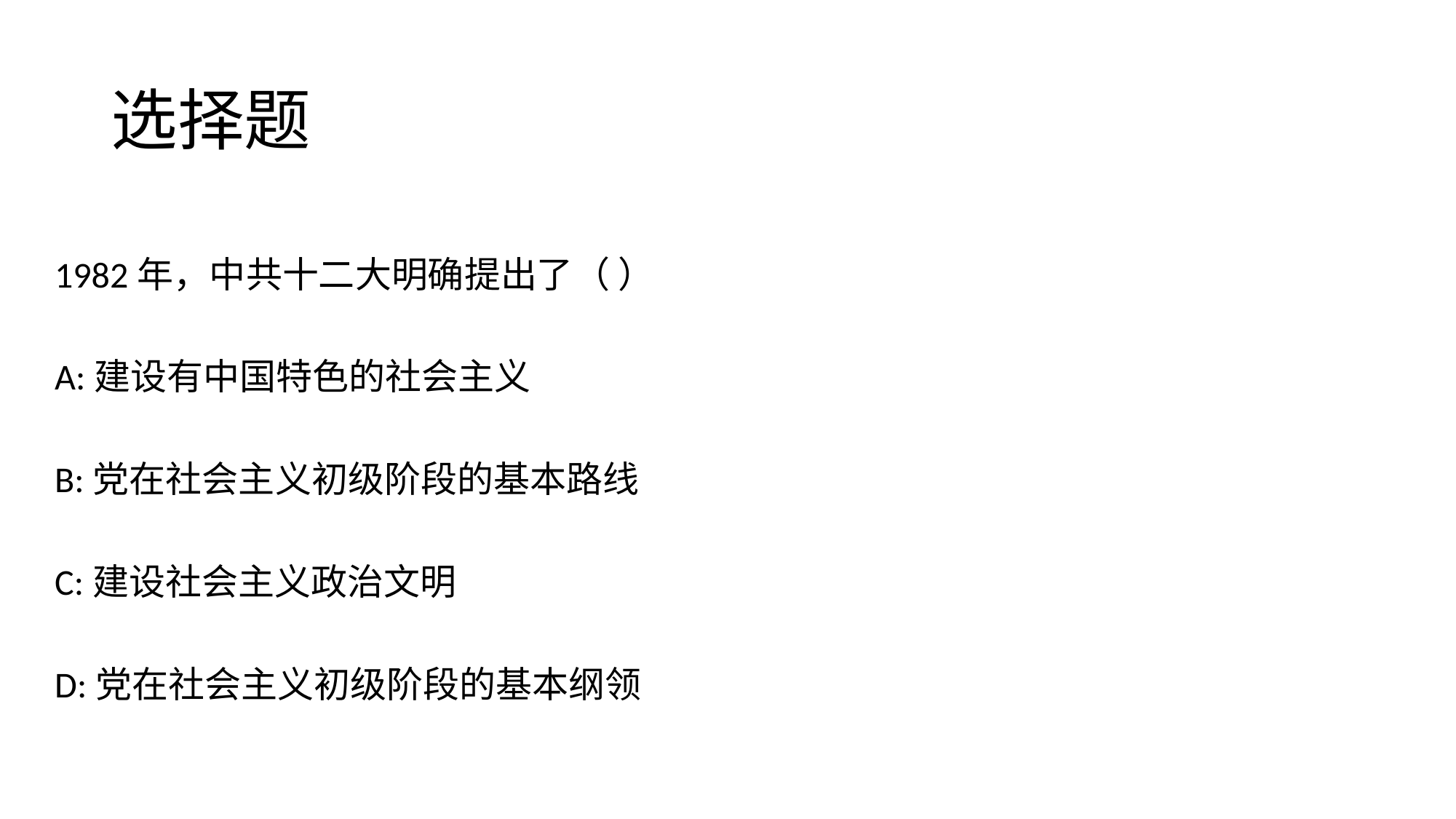

# 选择题
1982年，中共十二大明确提出了（ ）
A:建设有中国特色的社会主义
B:党在社会主义初级阶段的基本路线
C:建设社会主义政治文明
D:党在社会主义初级阶段的基本纲领